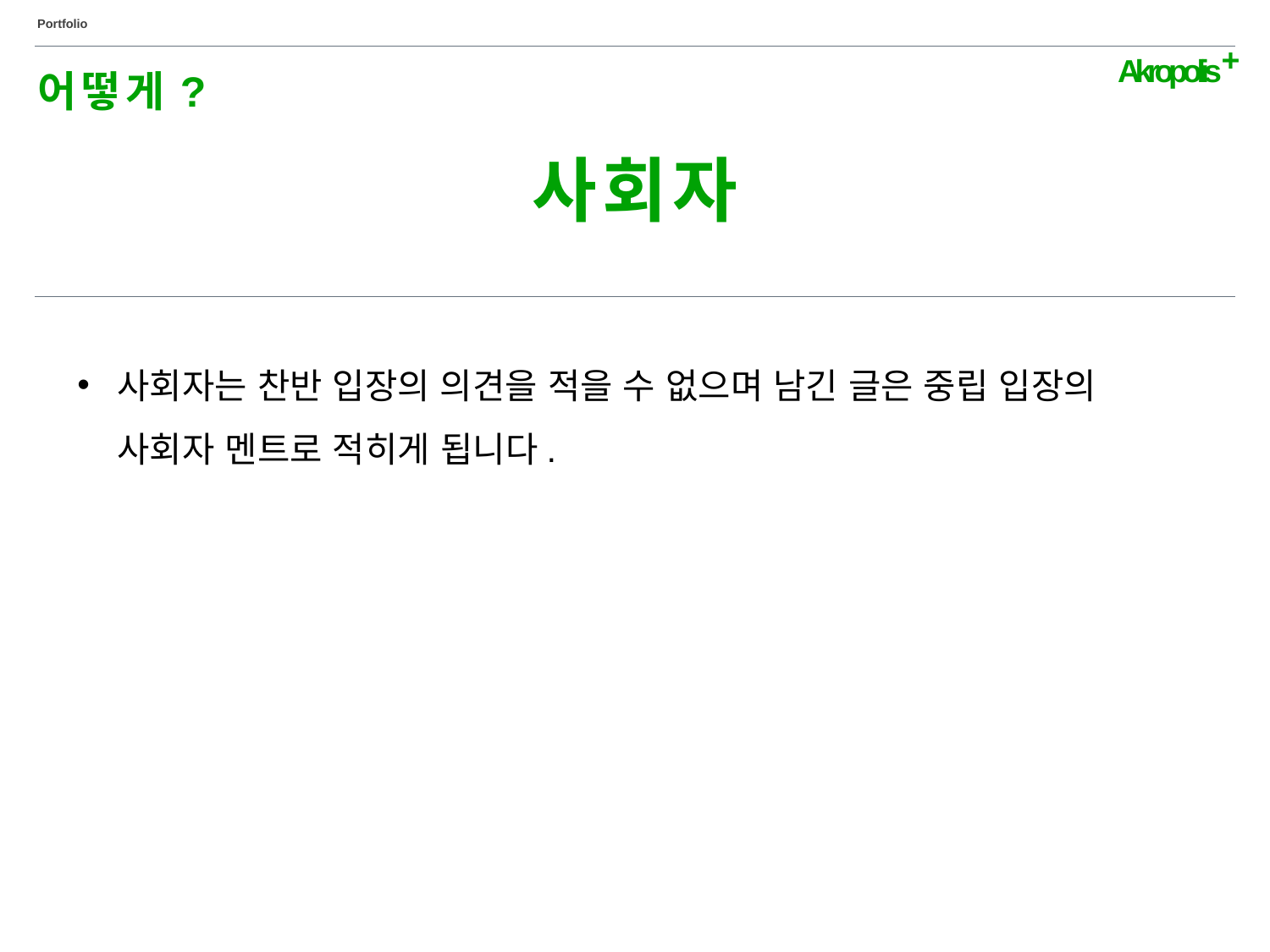

Portfolio
+
Akropolis
어떻게?
사회자
사회자는 찬반 입장의 의견을 적을 수 없으며 남긴 글은 중립 입장의 사회자 멘트로 적히게 됩니다.